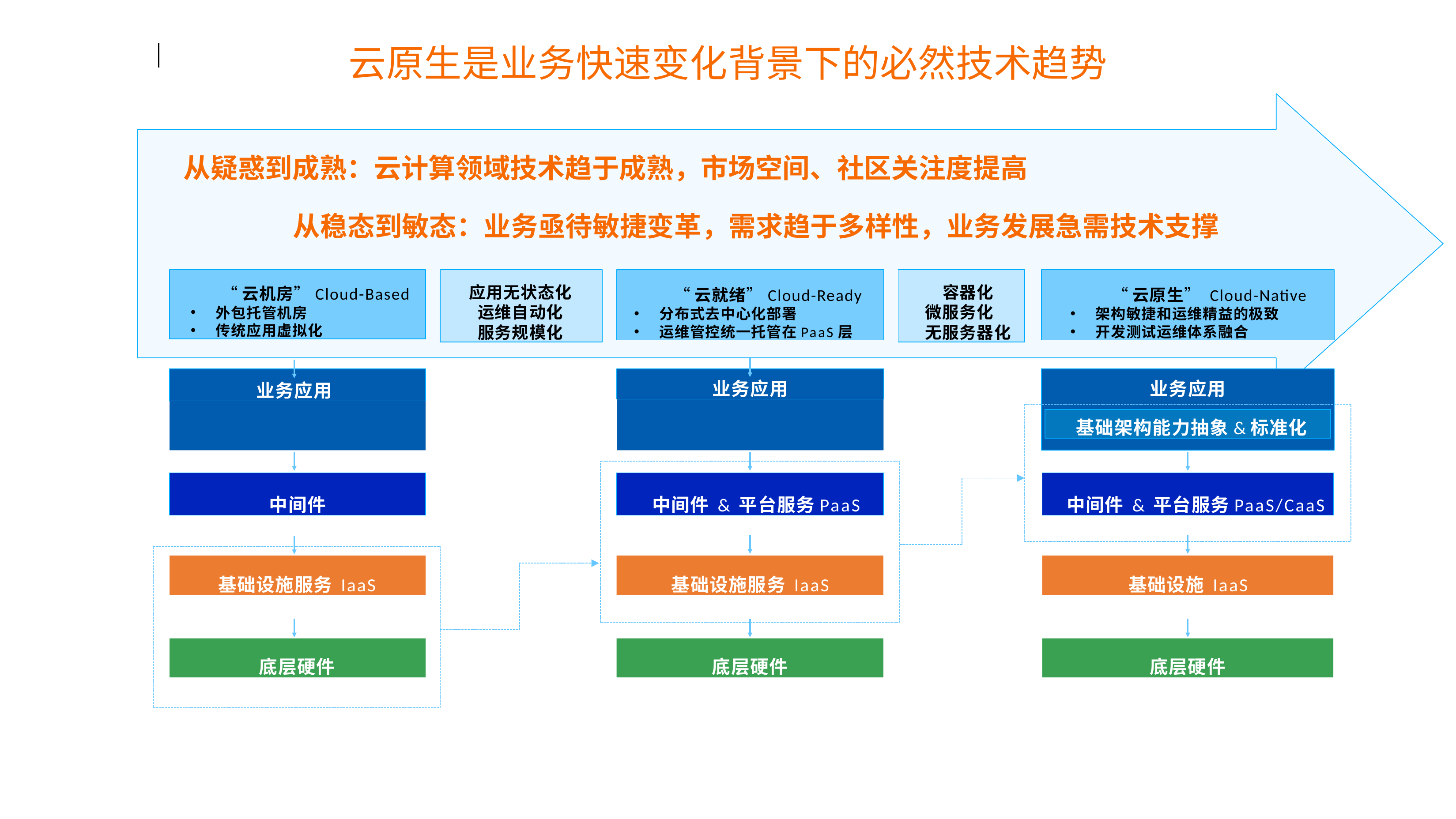

# 云原生是业务快速变化背景下的必然技术趋势

从疑惑到成熟：云计算领域技术趋于成熟，市场空间、社区关注度提高
从稳态到敏态：业务亟待敏捷变革，需求趋于多样性，业务发展急需技术支撑
“云机房”Cloud-Based
外包托管机房
传统应用虚拟化
应用无状态化 运维自动化 服务规模化
“云就绪”Cloud-Ready
分布式去中心化部署
运维管控统一托管在PaaS层
容器化 微服务化 无服务器化
“云原生” Cloud-Native
架构敏捷和运维精益的极致
开发测试运维体系融合

业务应用

业务应用

业务应用

基础架构能力抽象&标准化

中间件
中间件 & 平台服务PaaS
中间件 & 平台服务PaaS/CaaS

基础设施服务 IaaS
基础设施服务 IaaS
基础设施 IaaS

底层硬件
底层硬件
底层硬件